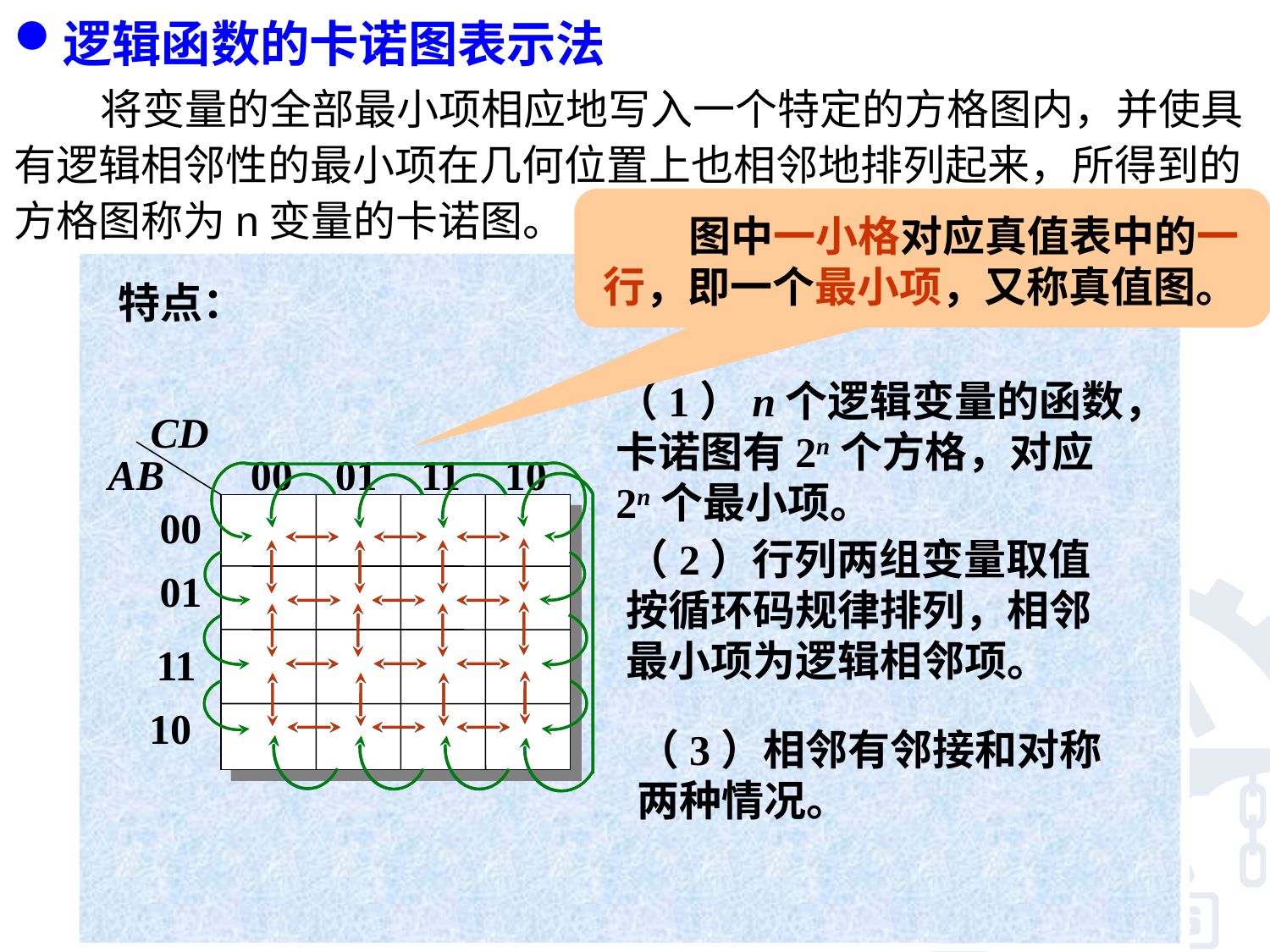

逻辑函数的卡诺图表示法
        将变量的全部最小项相应地写入一个特定的方格图内，并使具有逻辑相邻性的最小项在几何位置上也相邻地排列起来，所得到的方格图称为n变量的卡诺图。

        图中一小格对应真值表中的一行，即一个最小项，又称真值图。

 mi
A     B

二
变
量
K
图

B
特点：
B

B

0
1

A
 m0
0      0
 m0
 m1
A

A

B

A

B
0

（1）n个逻辑变量的函数，卡诺图有2n个方格，对应2n个最小项。
 m1
0      1
CD
AB
00
01
11
10

00
01
11
10
 m2
 m3
 m2
1      0
A
A
B

AB
1

 m3
1      1

（2）行列两组变量取值按循环码规律排列，相邻最小项为逻辑相邻项。

CD

三
变
量
K
图

AB
00
01
11
10

四
变
量
K
图

BC
00
 m0
 m1
 m3
 m2
00
01
11
10

A
（3）相邻有邻接和对称两种情况。
01
 m4
 m5
 m7
 m6
0
 m0
 m1
 m3
 m2
 m12
 m13
 m15
 m14
11
1
 m4
 m5
 m7
 m6
10
 m8
 m9
 m11
 m10